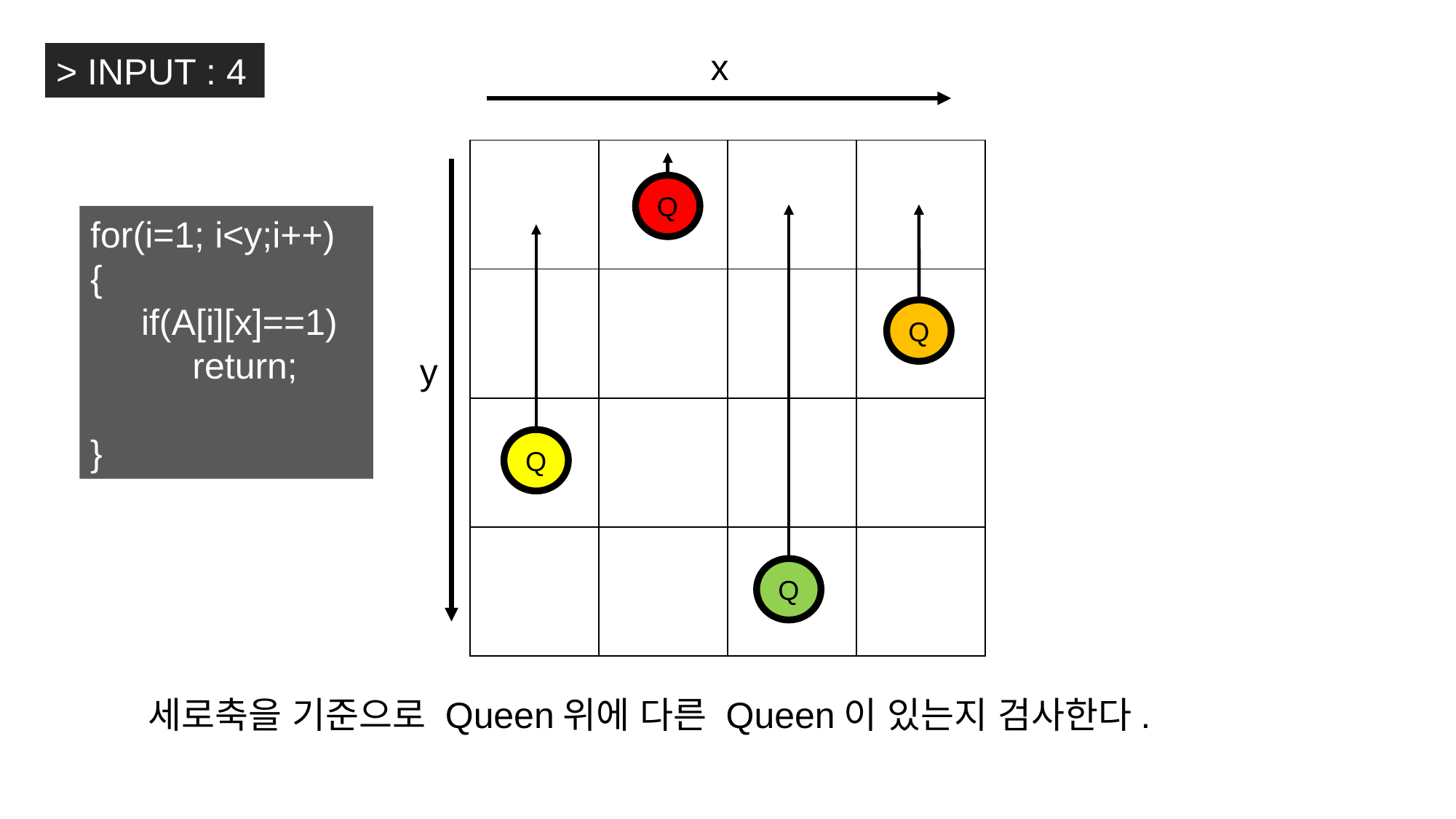

x
> INPUT : 4
|  |  |  |  |
| --- | --- | --- | --- |
|  |  |  |  |
|  |  |  |  |
|  |  |  |  |
Q
for(i=1; i<y;i++)
{
     if(A[i][x]==1)
          return;

}
Q
y
Q
Q
세로축을 기준으로 Queen위에 다른 Queen이 있는지 검사한다.